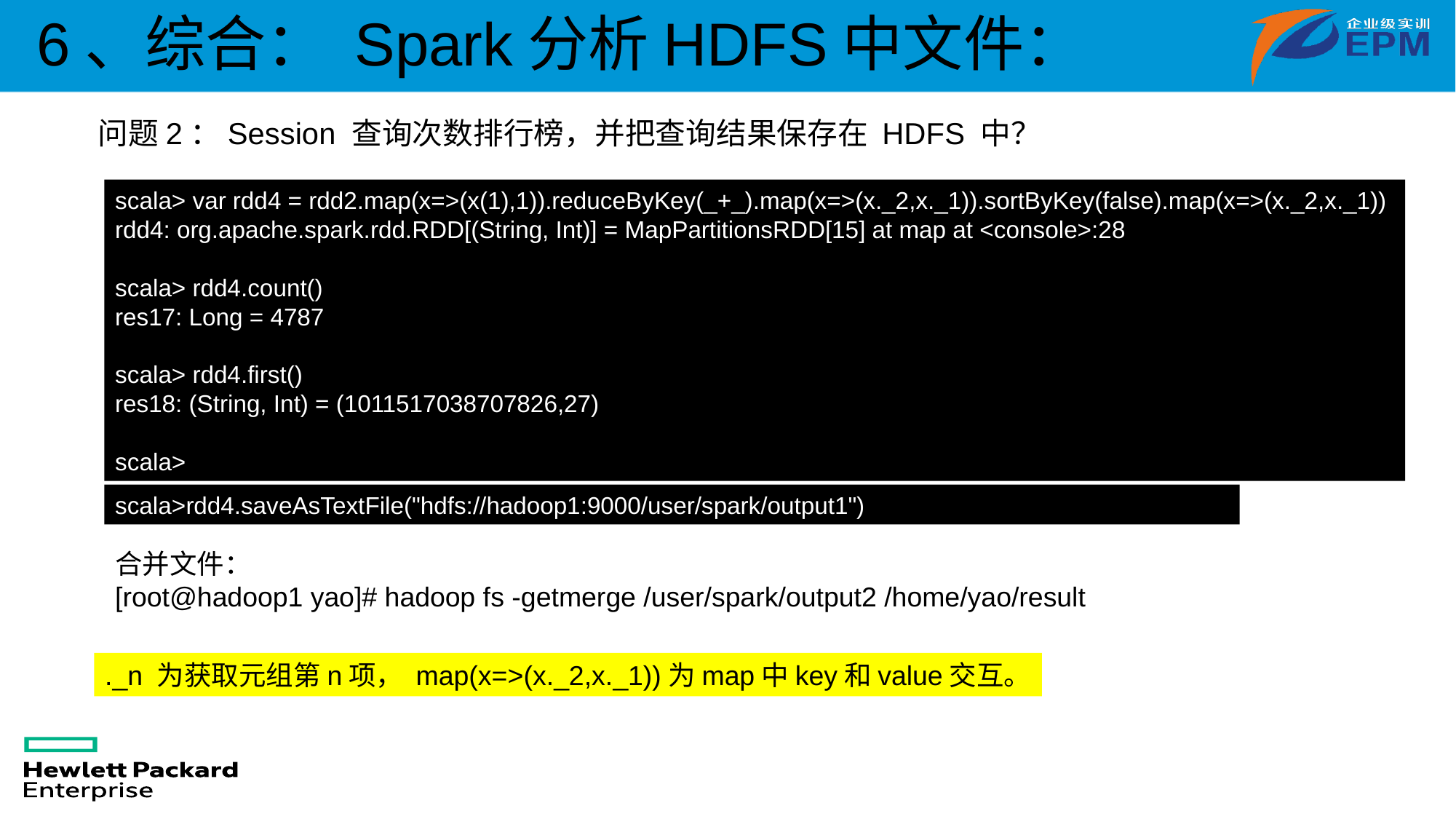

6、综合： Spark分析HDFS中文件：
问题2：Session 查询次数排行榜，并把查询结果保存在 HDFS 中？
scala> var rdd4 = rdd2.map(x=>(x(1),1)).reduceByKey(_+_).map(x=>(x._2,x._1)).sortByKey(false).map(x=>(x._2,x._1))
rdd4: org.apache.spark.rdd.RDD[(String, Int)] = MapPartitionsRDD[15] at map at <console>:28

scala> rdd4.count()
res17: Long = 4787

scala> rdd4.first()
res18: (String, Int) = (1011517038707826,27)

scala>
scala>rdd4.saveAsTextFile("hdfs://hadoop1:9000/user/spark/output1")
合并文件：
[root@hadoop1 yao]# hadoop fs -getmerge /user/spark/output2 /home/yao/result
._n 为获取元组第n项， map(x=>(x._2,x._1))为map中key和value交互。